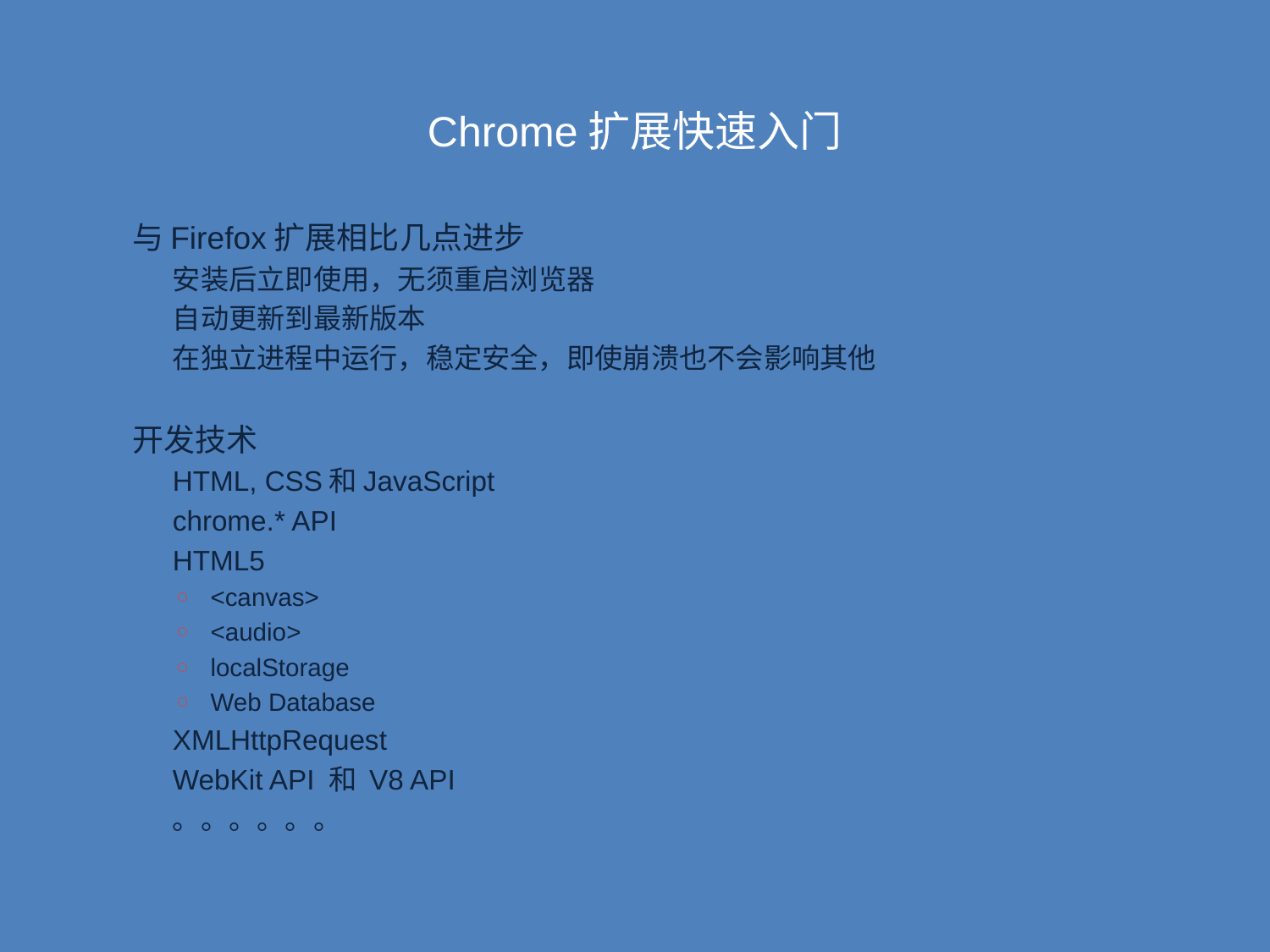

# Chrome扩展快速入门
与Firefox扩展相比几点进步
安装后立即使用，无须重启浏览器
自动更新到最新版本
在独立进程中运行，稳定安全，即使崩溃也不会影响其他

开发技术
HTML, CSS和JavaScript
chrome.* API
HTML5
<canvas>
<audio>
localStorage
Web Database
XMLHttpRequest
WebKit API 和 V8 API
。。。。。。